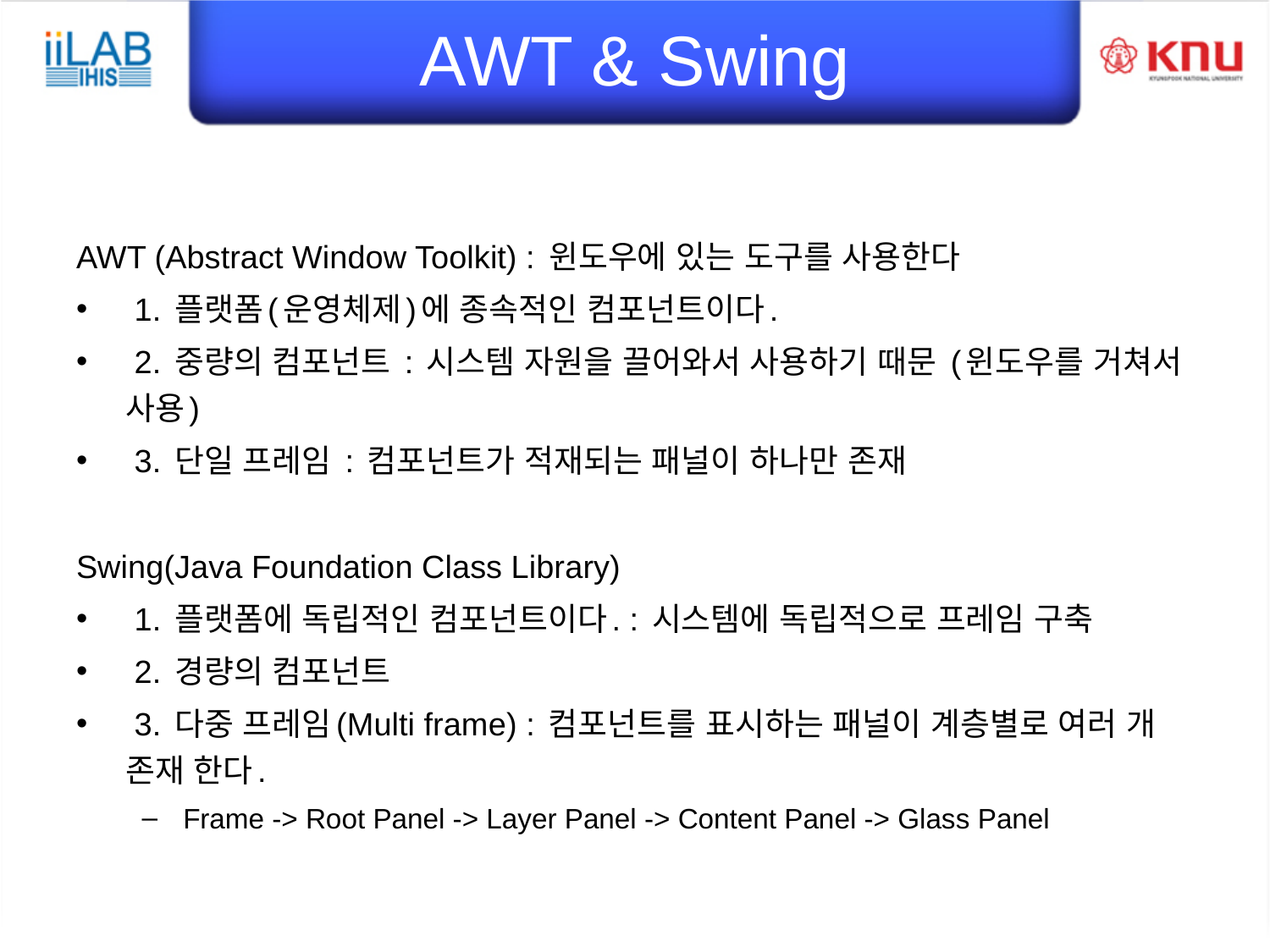

# AWT & Swing
AWT (Abstract Window Toolkit) : 윈도우에 있는 도구를 사용한다
 1. 플랫폼(운영체제)에 종속적인 컴포넌트이다.
 2. 중량의 컴포넌트 : 시스템 자원을 끌어와서 사용하기 때문 (윈도우를 거쳐서 사용)
 3. 단일 프레임 : 컴포넌트가 적재되는 패널이 하나만 존재

Swing(Java Foundation Class Library)
 1. 플랫폼에 독립적인 컴포넌트이다. : 시스템에 독립적으로 프레임 구축
 2. 경량의 컴포넌트
 3. 다중 프레임(Multi frame) : 컴포넌트를 표시하는 패널이 계층별로 여러 개 존재 한다.
Frame -> Root Panel -> Layer Panel -> Content Panel -> Glass Panel